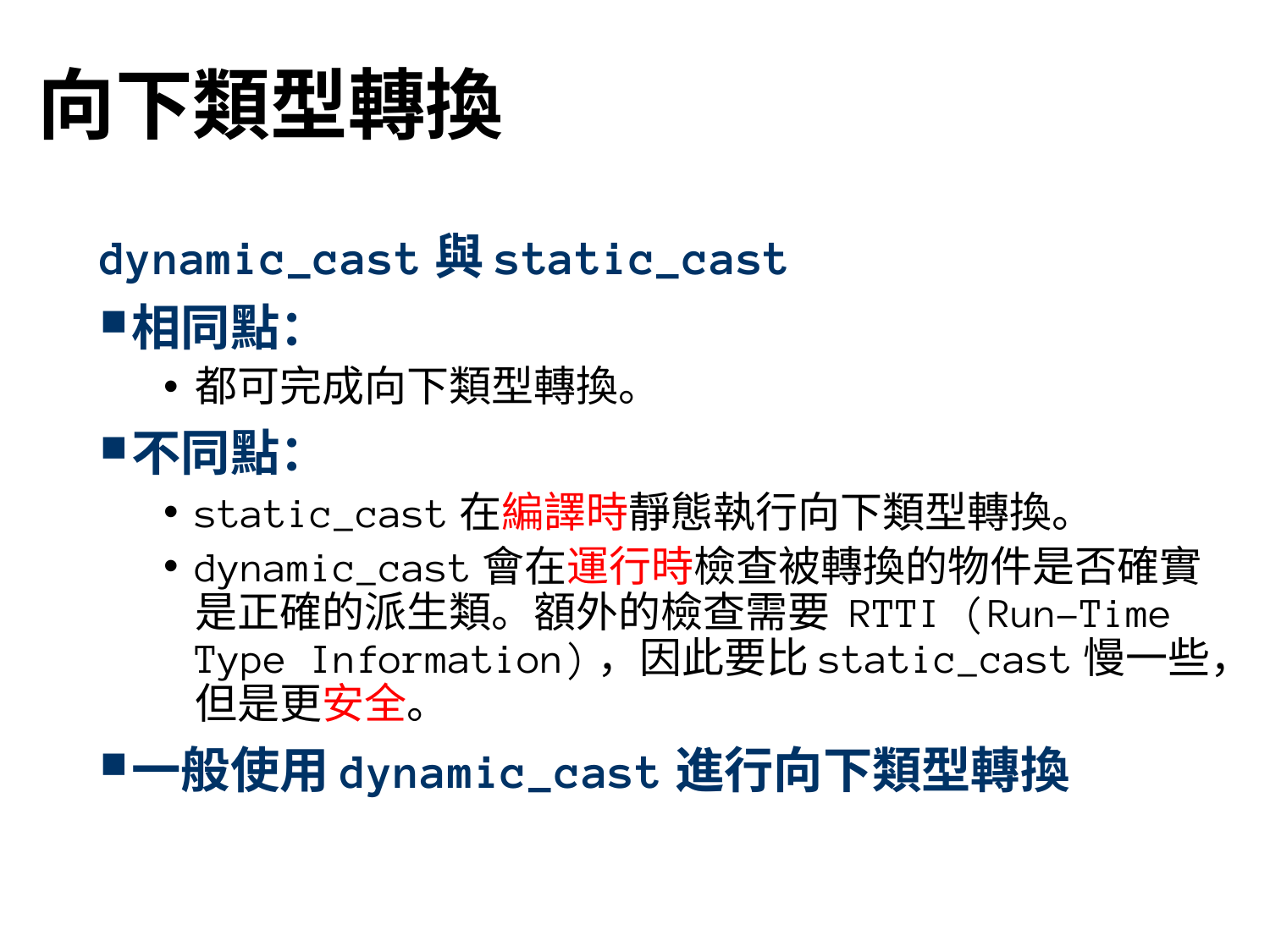

# 向下類型轉換
dynamic_cast與static_cast
相同點：
都可完成向下類型轉換。
不同點：
static_cast在編譯時靜態執行向下類型轉換。
dynamic_cast會在運行時檢查被轉換的物件是否確實是正確的派生類。額外的檢查需要 RTTI (Run-Time Type Information)，因此要比static_cast慢一些，但是更安全。
一般使用dynamic_cast進行向下類型轉換